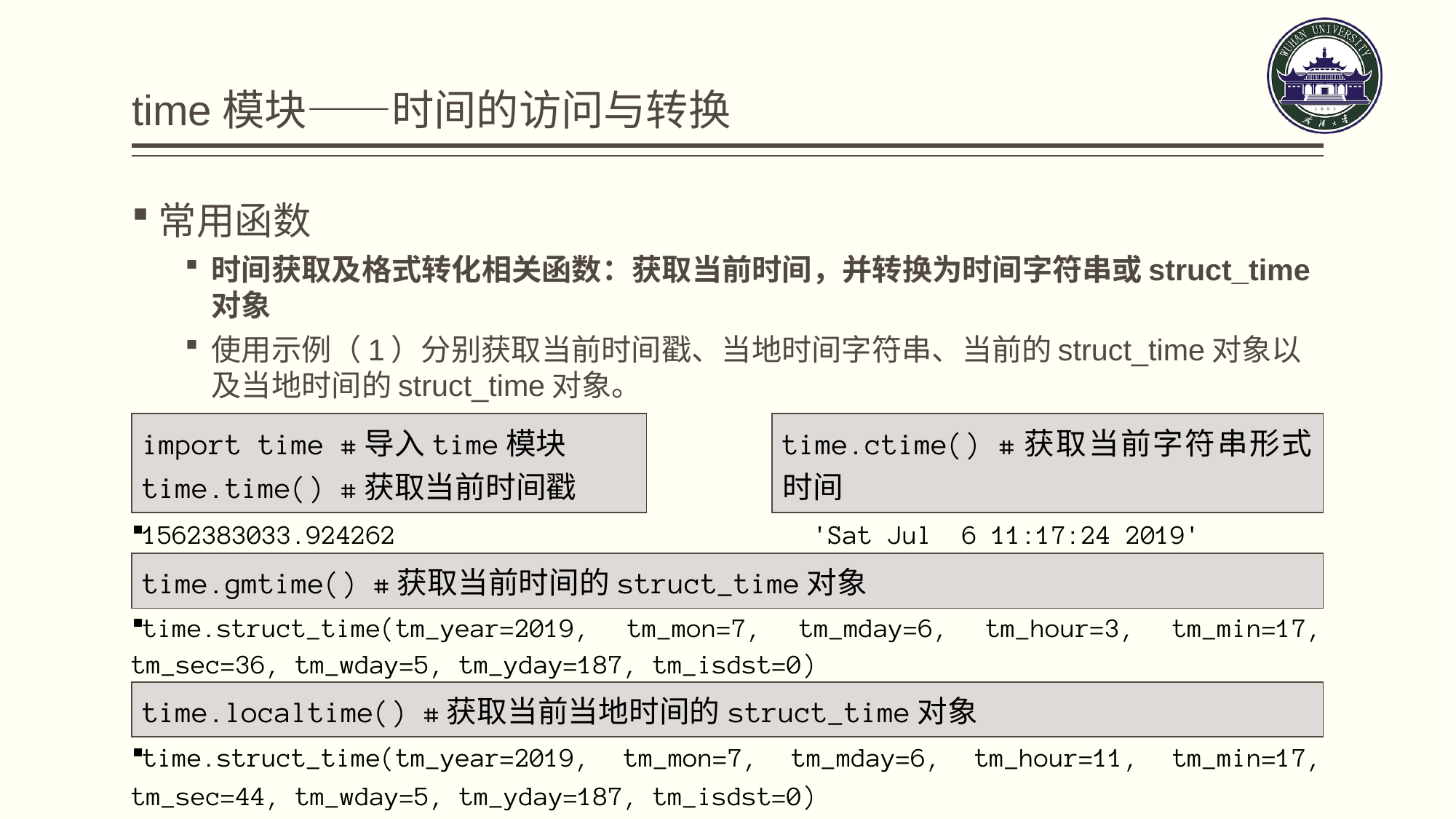

# time模块——时间的访问与转换
常用函数
时间获取及格式转化相关函数：获取当前时间，并转换为时间字符串或struct_time对象
使用示例（1）分别获取当前时间戳、当地时间字符串、当前的struct_time对象以及当地时间的struct_time对象。

1562383033.924262                            'Sat Jul  6 11:17:24 2019'

time.struct_time(tm_year=2019, tm_mon=7, tm_mday=6, tm_hour=3, tm_min=17, tm_sec=36, tm_wday=5, tm_yday=187, tm_isdst=0)

time.struct_time(tm_year=2019, tm_mon=7, tm_mday=6, tm_hour=11, tm_min=17, tm_sec=44, tm_wday=5, tm_yday=187, tm_isdst=0)

| time.ctime() #获取当前字符串形式时间 |
| --- |
| import time #导入time模块 time.time() #获取当前时间戳 |
| --- |
| time.gmtime() #获取当前时间的struct\_time对象 |
| --- |
| time.localtime() #获取当前当地时间的struct\_time对象 |
| --- |